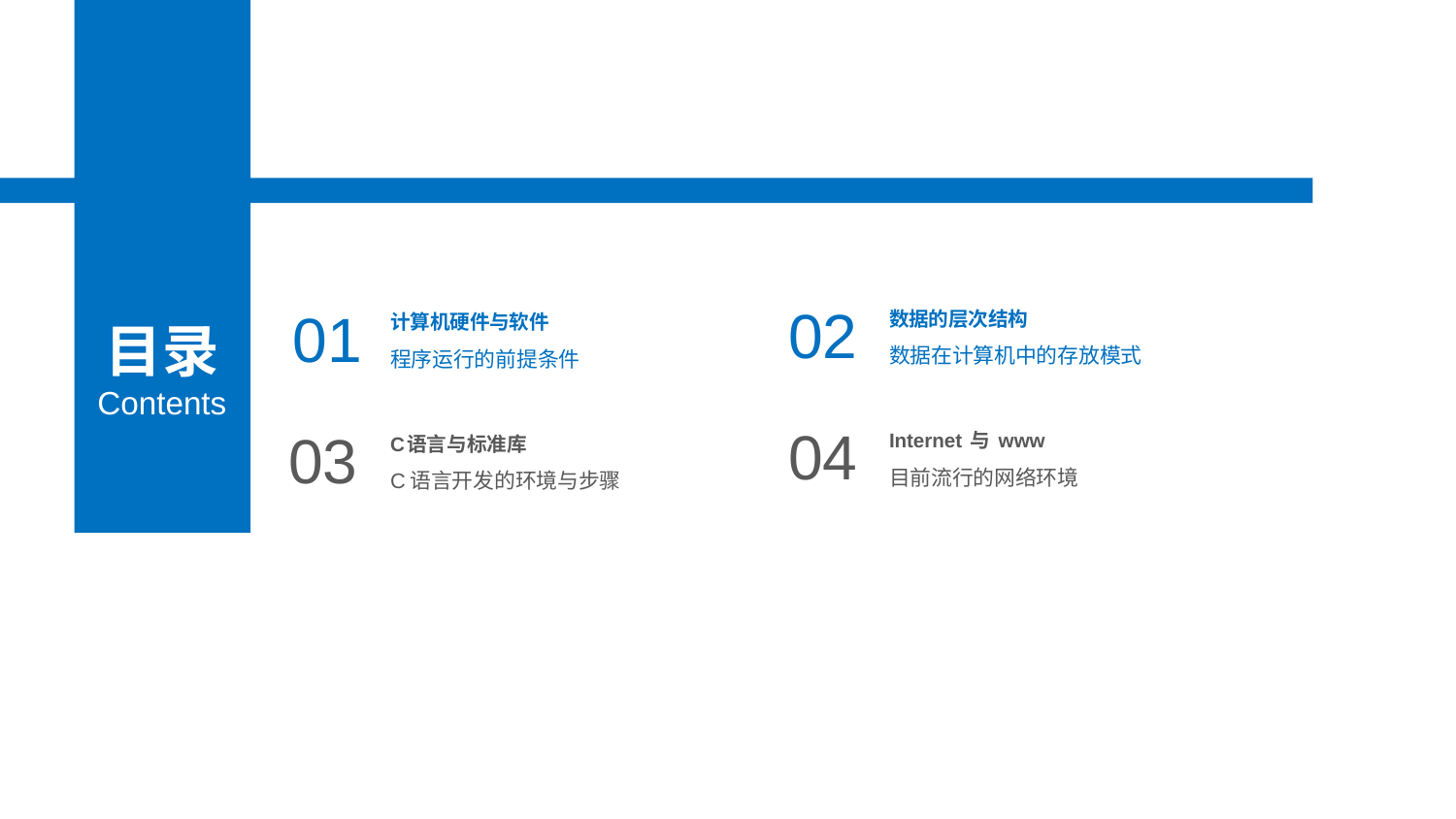

02
数据的层次结构
数据在计算机中的存放模式
01
计算机硬件与软件
程序运行的前提条件
目录
Contents
04
Internet 与 www
目前流行的网络环境
03
C语言与标准库
C语言开发的环境与步骤